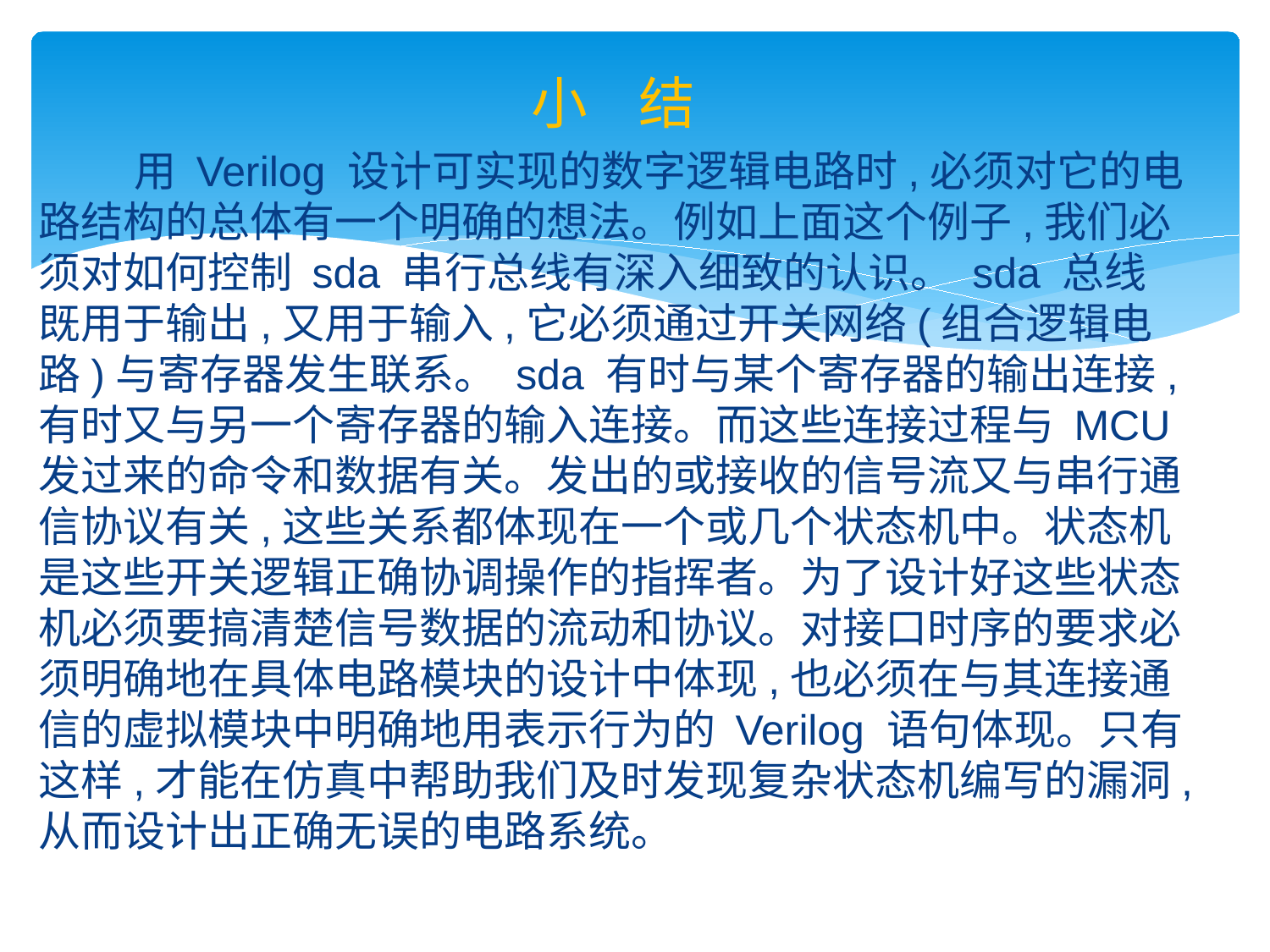

小    结
         用 Verilog 设计可实现的数字逻辑电路时,必须对它的电路结构的总体有一个明确的想法。例如上面这个例子,我们必须对如何控制 sda 串行总线有深入细致的认识。 sda 总线既用于输出,又用于输入,它必须通过开关网络(组合逻辑电路)与寄存器发生联系。 sda 有时与某个寄存器的输出连接,有时又与另一个寄存器的输入连接。而这些连接过程与 MCU 发过来的命令和数据有关。发出的或接收的信号流又与串行通信协议有关,这些关系都体现在一个或几个状态机中。状态机是这些开关逻辑正确协调操作的指挥者。为了设计好这些状态机必须要搞清楚信号数据的流动和协议。对接口时序的要求必须明确地在具体电路模块的设计中体现,也必须在与其连接通信的虚拟模块中明确地用表示行为的 Verilog 语句体现。只有这样,才能在仿真中帮助我们及时发现复杂状态机编写的漏洞,从而设计出正确无误的电路系统。